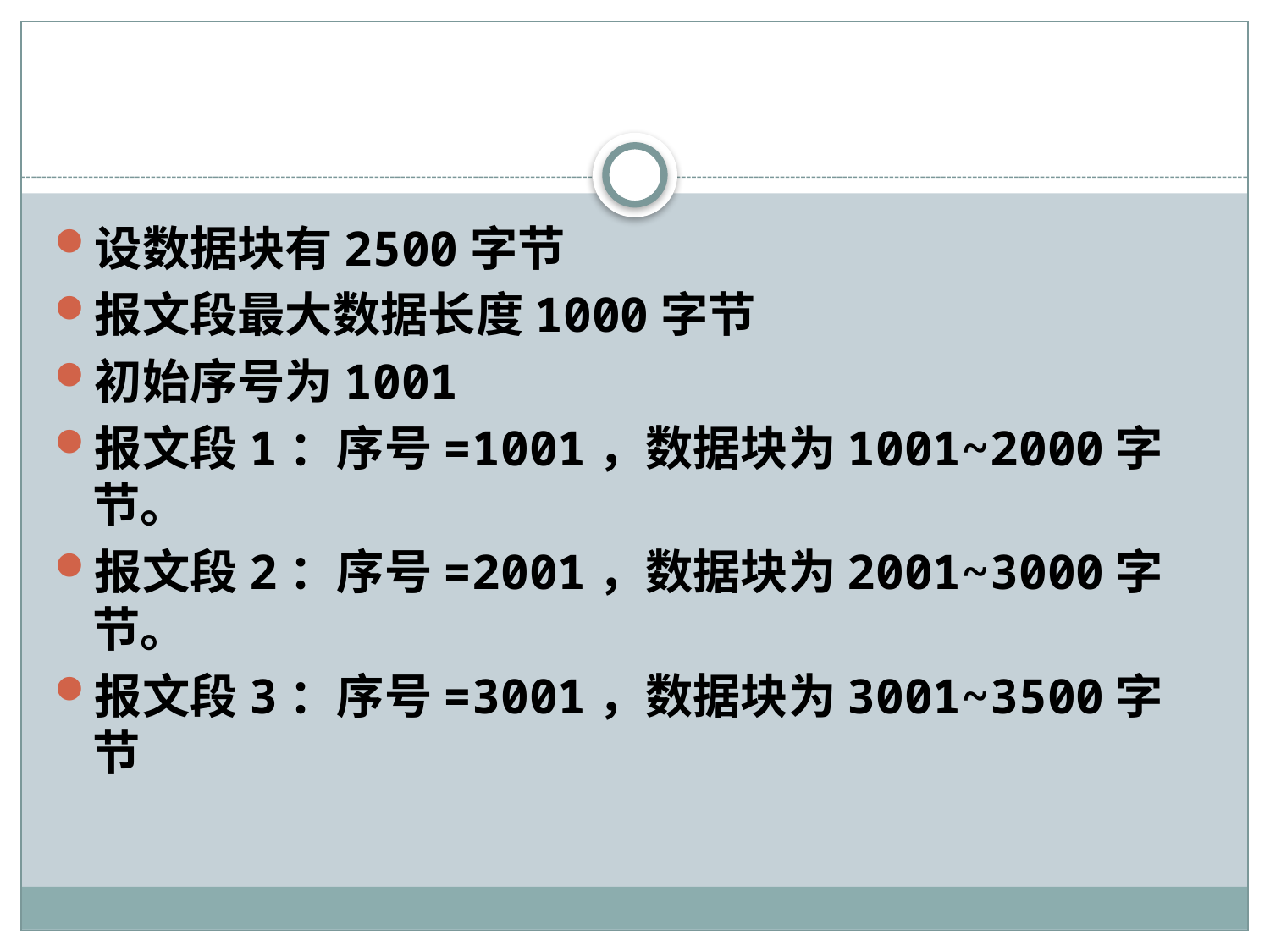

#
设数据块有2500字节
报文段最大数据长度1000字节
初始序号为1001
报文段1：序号=1001，数据块为1001~2000字节。
报文段2：序号=2001，数据块为2001~3000字节。
报文段3：序号=3001，数据块为3001~3500字节